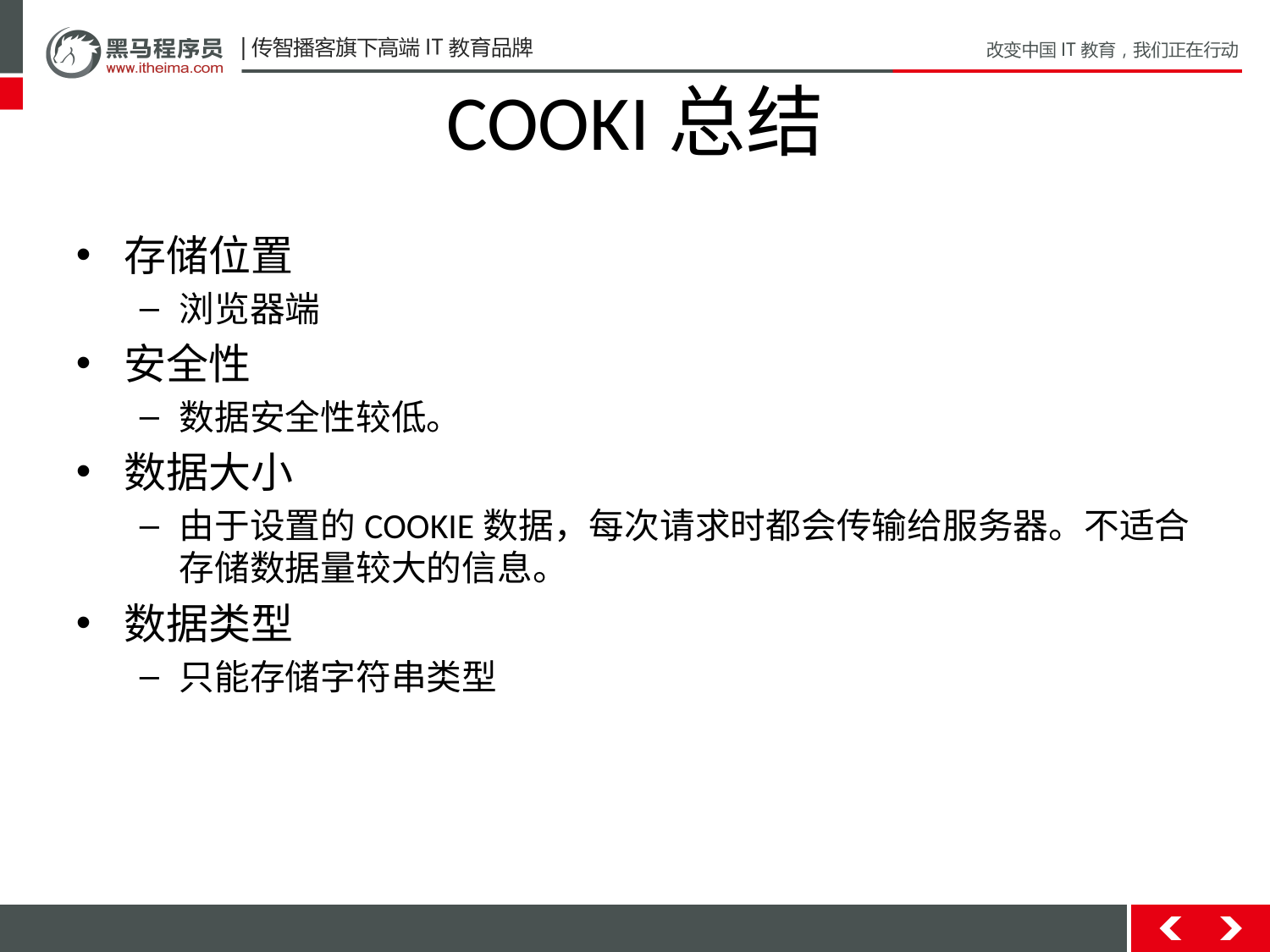

# COOKI总结
存储位置
浏览器端
安全性
数据安全性较低。
数据大小
由于设置的COOKIE数据，每次请求时都会传输给服务器。不适合存储数据量较大的信息。
数据类型
只能存储字符串类型